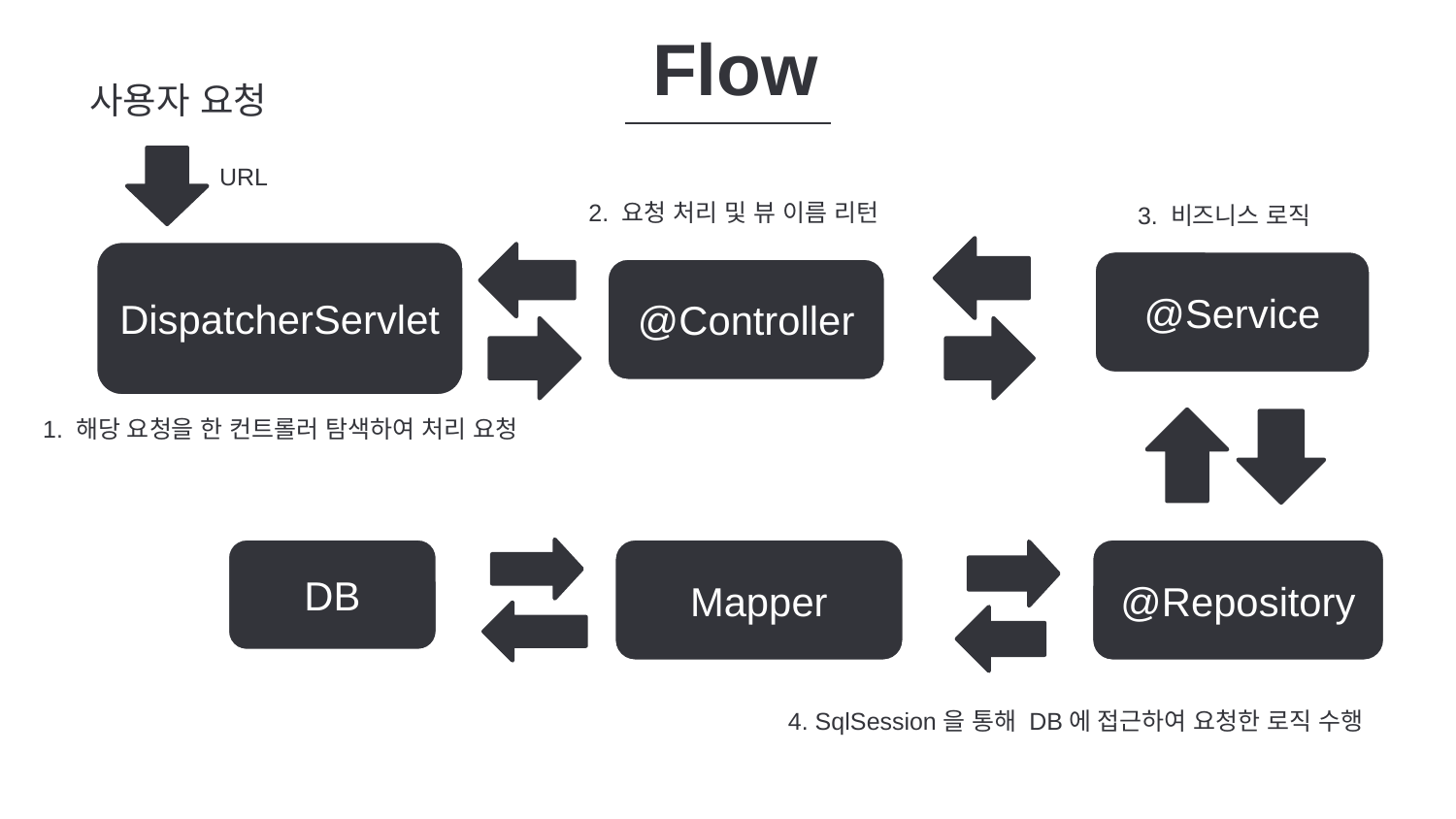

Flow
사용자 요청

URL
2. 요청 처리 및 뷰 이름 리턴
3. 비즈니스 로직

DispatcherServlet

@Service
@Controller

1. 해당 요청을 한 컨트롤러 탐색하여 처리 요청

DB
Mapper
@Repository

4. SqlSession을 통해 DB에 접근하여 요청한 로직 수행